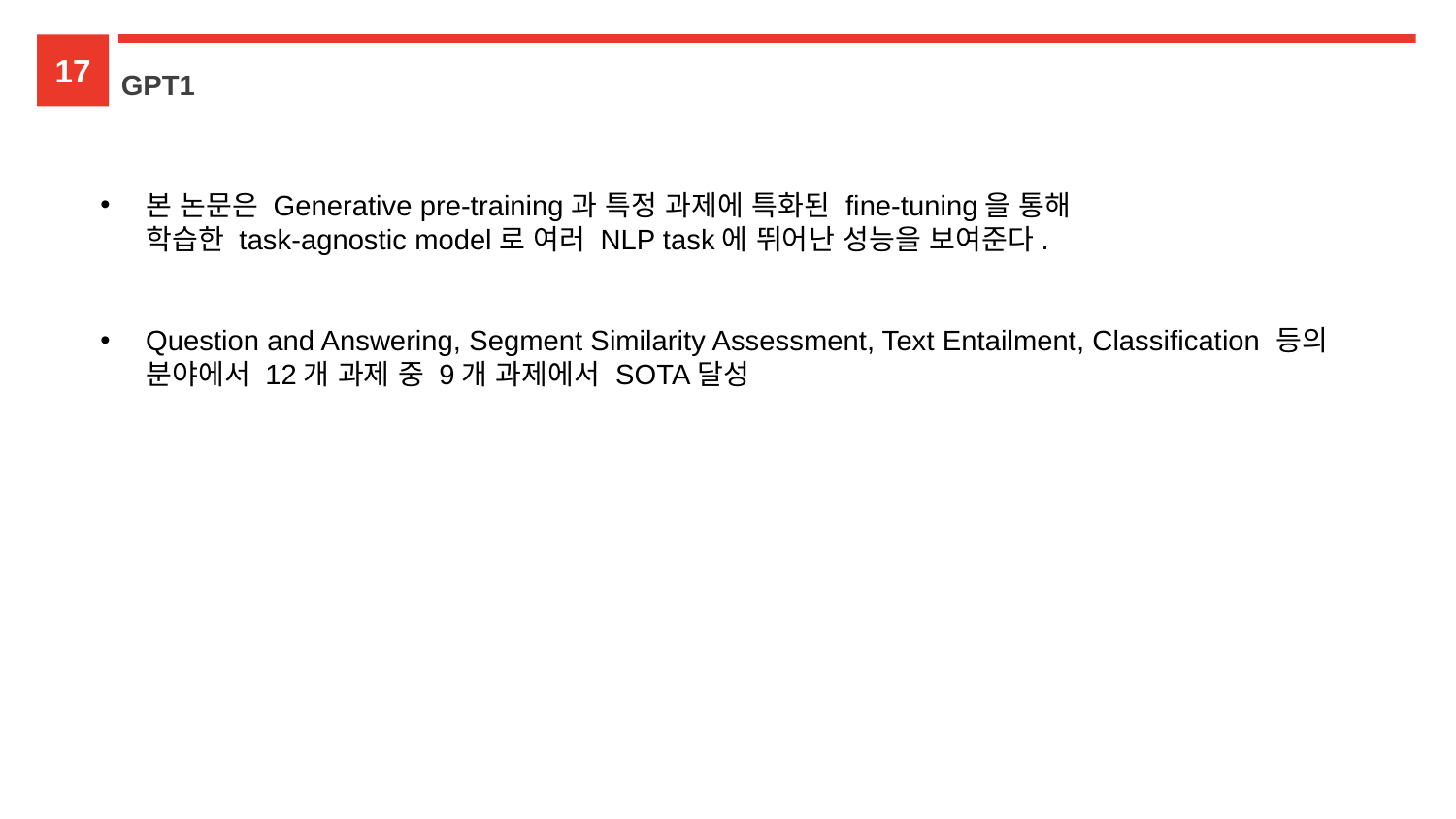

17

GPT1
본 논문은 Generative pre-training과 특정 과제에 특화된 fine-tuning을 통해
학습한 task-agnostic model로 여러 NLP task에 뛰어난 성능을 보여준다.

Question and Answering, Segment Similarity Assessment, Text Entailment, Classification 등의 분야에서 12개 과제 중 9개 과제에서 SOTA달성